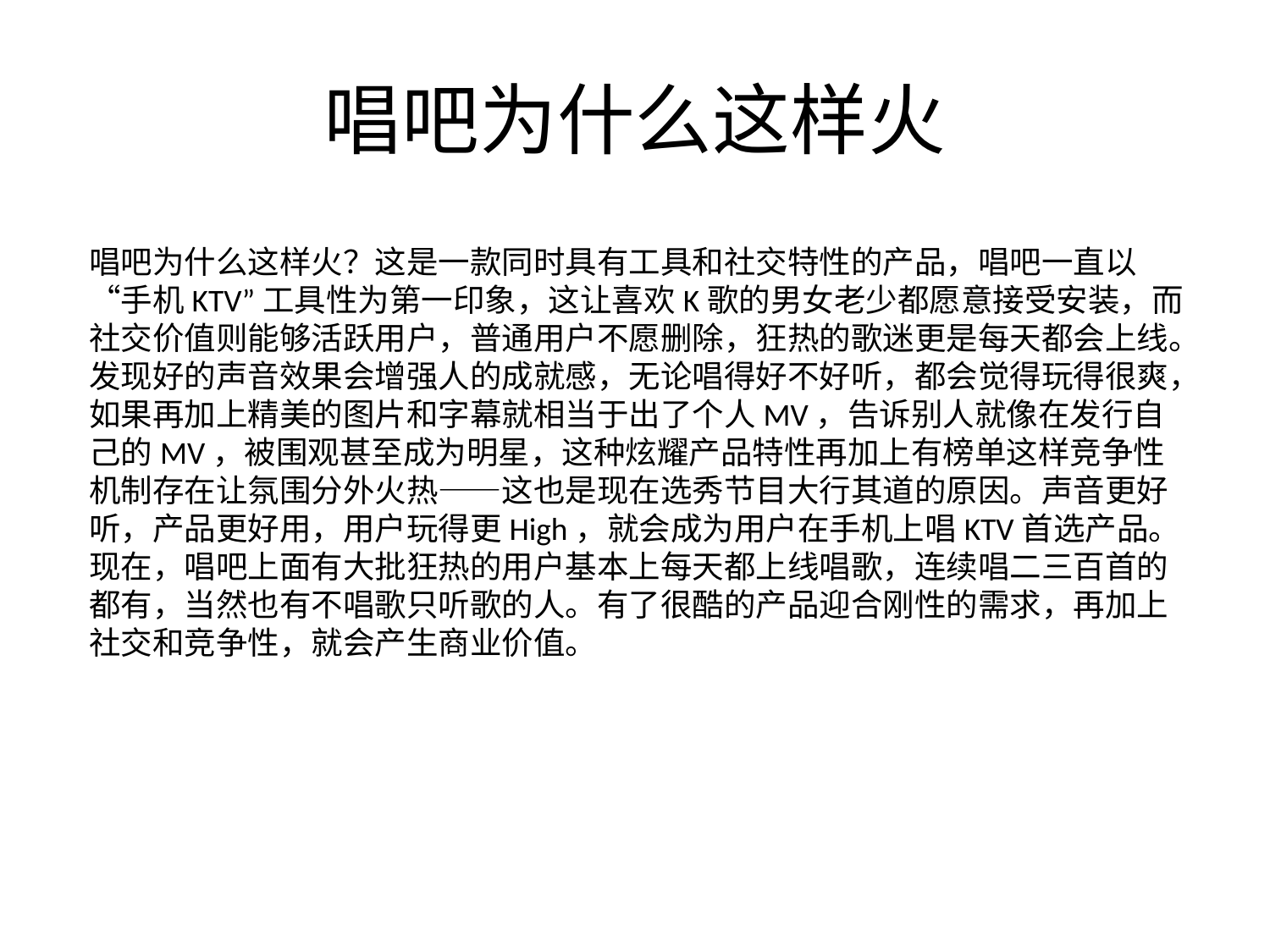

# 唱吧为什么这样火
唱吧为什么这样火？这是一款同时具有工具和社交特性的产品，唱吧一直以“手机KTV”工具性为第一印象，这让喜欢K歌的男女老少都愿意接受安装，而社交价值则能够活跃用户，普通用户不愿删除，狂热的歌迷更是每天都会上线。发现好的声音效果会增强人的成就感，无论唱得好不好听，都会觉得玩得很爽，如果再加上精美的图片和字幕就相当于出了个人MV，告诉别人就像在发行自己的MV，被围观甚至成为明星，这种炫耀产品特性再加上有榜单这样竞争性机制存在让氛围分外火热——这也是现在选秀节目大行其道的原因。声音更好听，产品更好用，用户玩得更High，就会成为用户在手机上唱KTV首选产品。现在，唱吧上面有大批狂热的用户基本上每天都上线唱歌，连续唱二三百首的都有，当然也有不唱歌只听歌的人。有了很酷的产品迎合刚性的需求，再加上社交和竞争性，就会产生商业价值。